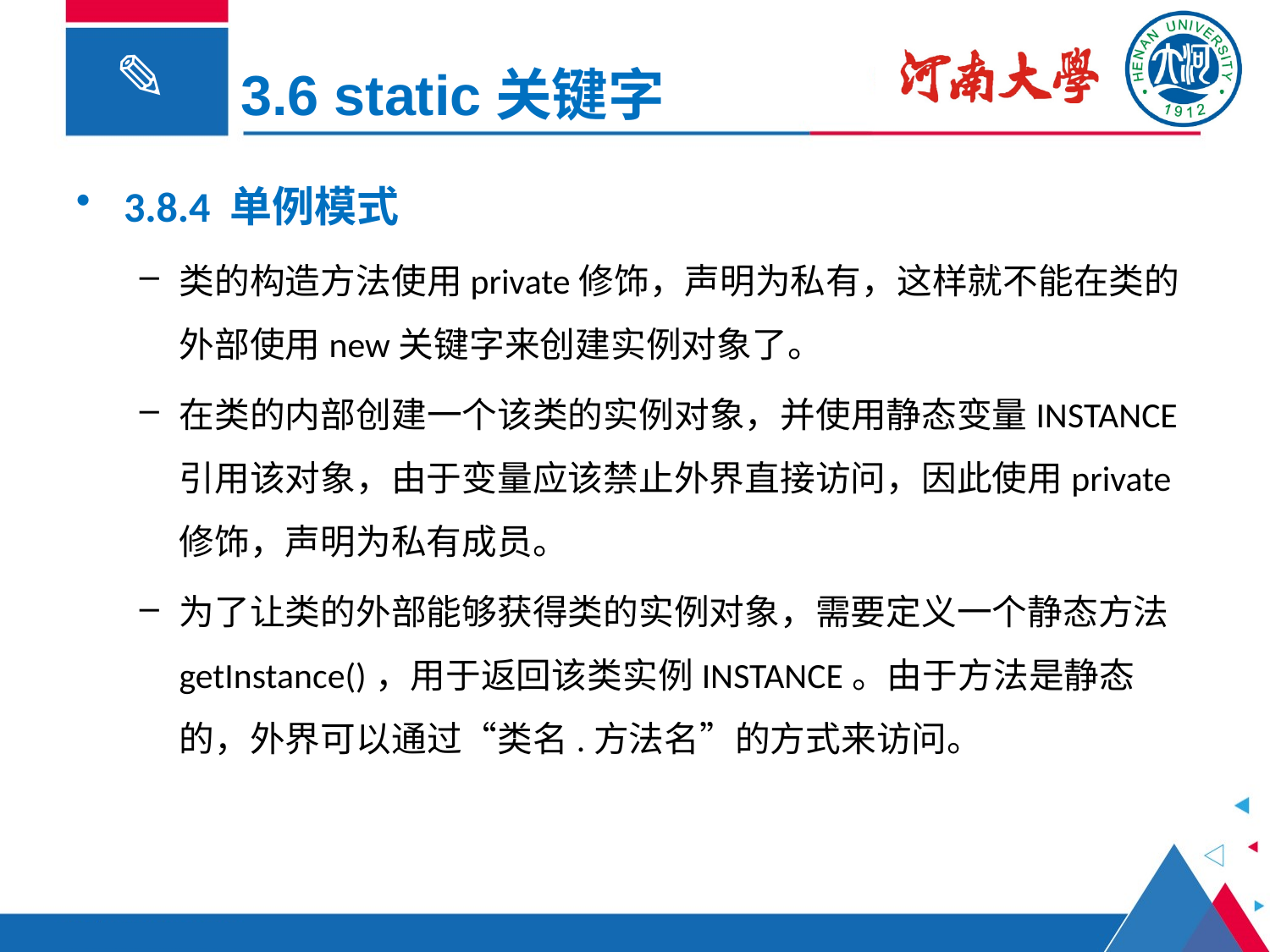

3.6 static关键字
3.8.4 单例模式
类的构造方法使用private修饰，声明为私有，这样就不能在类的外部使用new关键字来创建实例对象了。
在类的内部创建一个该类的实例对象，并使用静态变量INSTANCE引用该对象，由于变量应该禁止外界直接访问，因此使用private修饰，声明为私有成员。
为了让类的外部能够获得类的实例对象，需要定义一个静态方法getInstance()，用于返回该类实例INSTANCE。由于方法是静态的，外界可以通过“类名.方法名”的方式来访问。